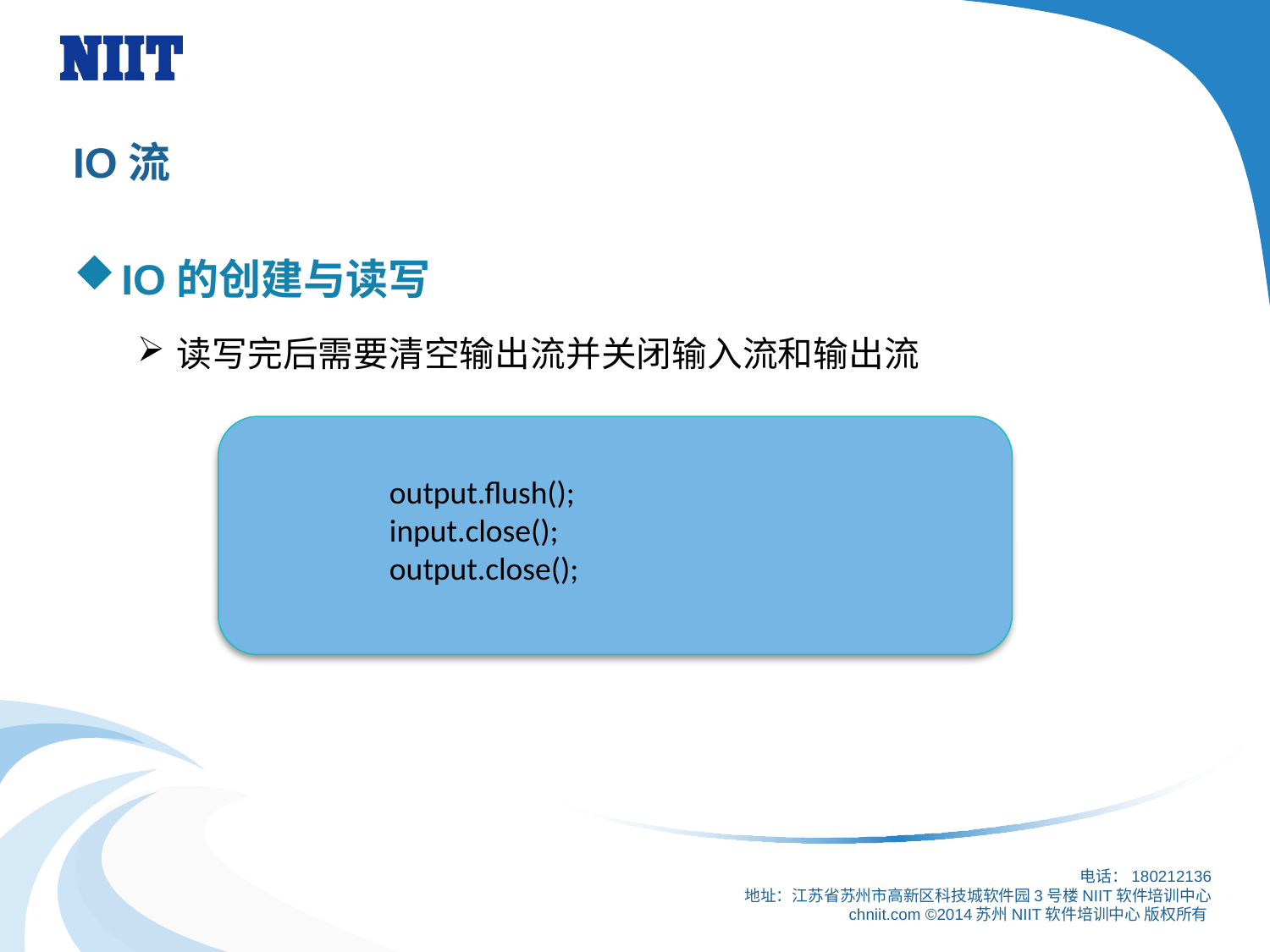

# IO流
IO的创建与读写
读写完后需要清空输出流并关闭输入流和输出流

output.flush();
input.close();
output.close();